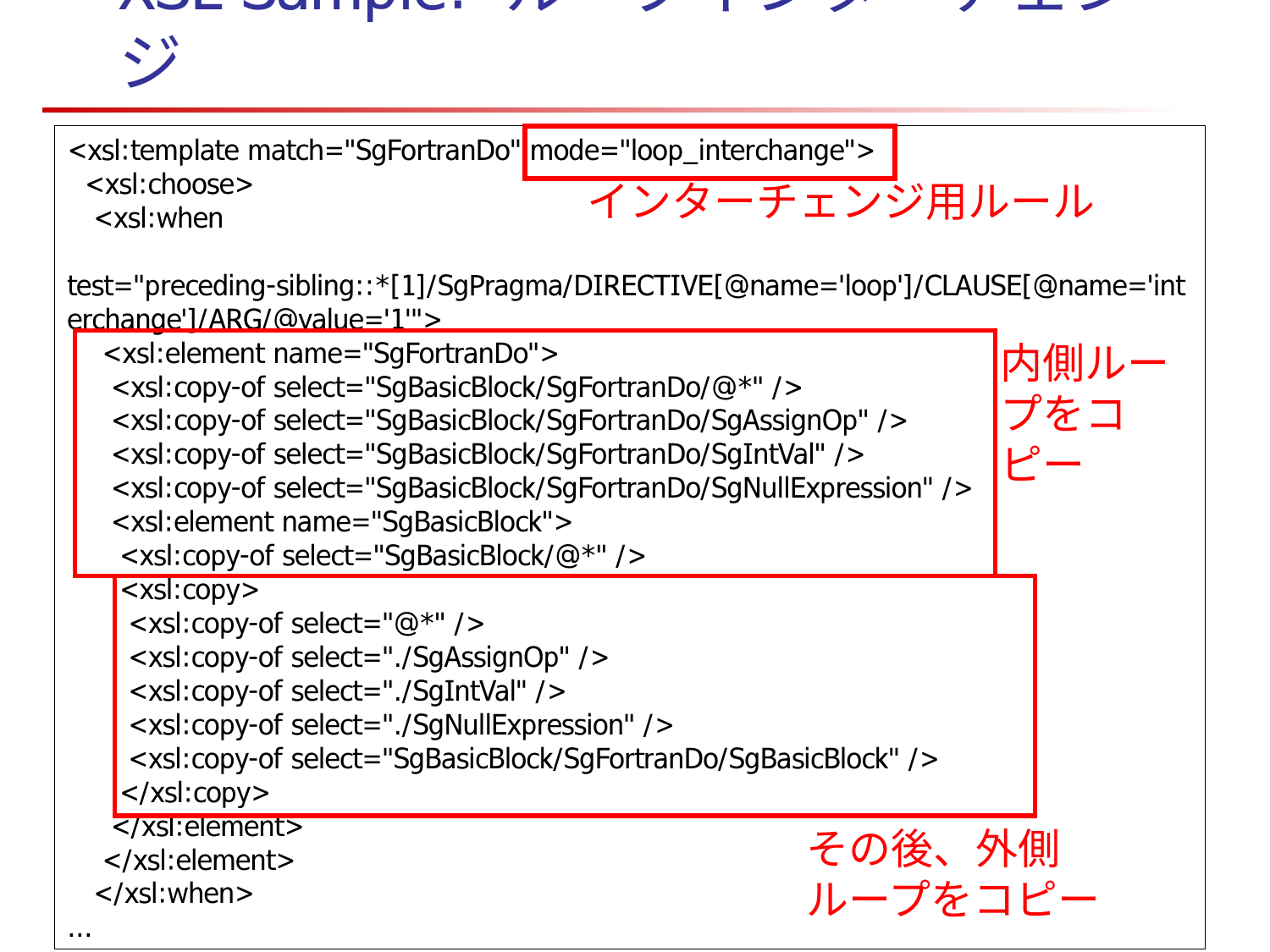

# XSL Sample: ループインターチェンジ
<xsl:template match="SgFortranDo" mode="loop_interchange">
  <xsl:choose>
   <xsl:when
    test="preceding-sibling::*[1]/SgPragma/DIRECTIVE[@name='loop']/CLAUSE[@name='interchange']/ARG/@value='1'">
    <xsl:element name="SgFortranDo">
     <xsl:copy-of select="SgBasicBlock/SgFortranDo/@*" />
     <xsl:copy-of select="SgBasicBlock/SgFortranDo/SgAssignOp" />
     <xsl:copy-of select="SgBasicBlock/SgFortranDo/SgIntVal" />
     <xsl:copy-of select="SgBasicBlock/SgFortranDo/SgNullExpression" />
     <xsl:element name="SgBasicBlock">
      <xsl:copy-of select="SgBasicBlock/@*" />
      <xsl:copy>
       <xsl:copy-of select="@*" />
       <xsl:copy-of select="./SgAssignOp" />
       <xsl:copy-of select="./SgIntVal" />
       <xsl:copy-of select="./SgNullExpression" />
       <xsl:copy-of select="SgBasicBlock/SgFortranDo/SgBasicBlock" />
      </xsl:copy>
     </xsl:element>
    </xsl:element>
   </xsl:when>
...

インターチェンジ用ルール

内側ループをコピー

その後、外側ループをコピー